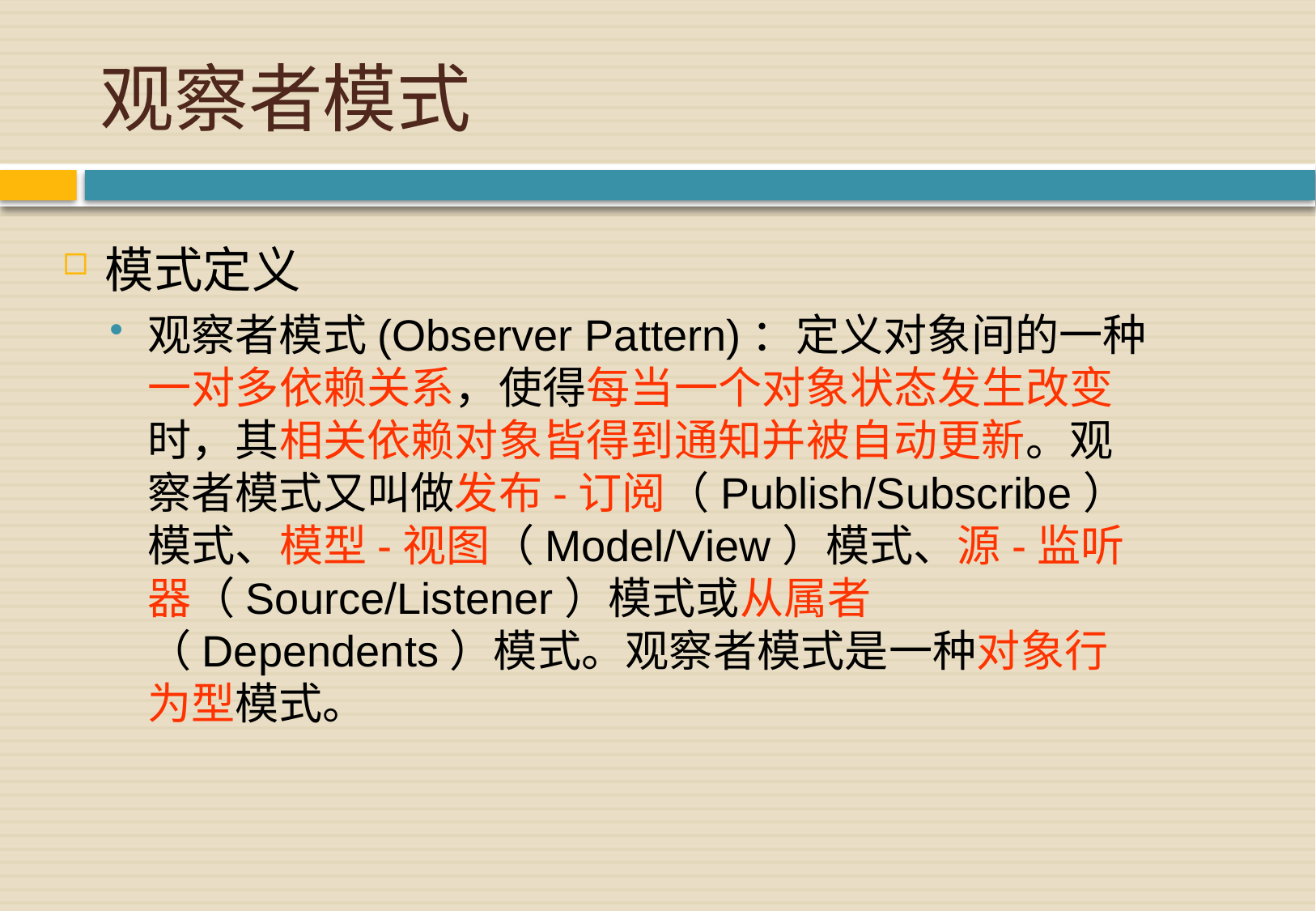

# 观察者模式
模式定义
观察者模式(Observer Pattern)：定义对象间的一种一对多依赖关系，使得每当一个对象状态发生改变时，其相关依赖对象皆得到通知并被自动更新。观察者模式又叫做发布-订阅（Publish/Subscribe）模式、模型-视图（Model/View）模式、源-监听器（Source/Listener）模式或从属者（Dependents）模式。观察者模式是一种对象行为型模式。